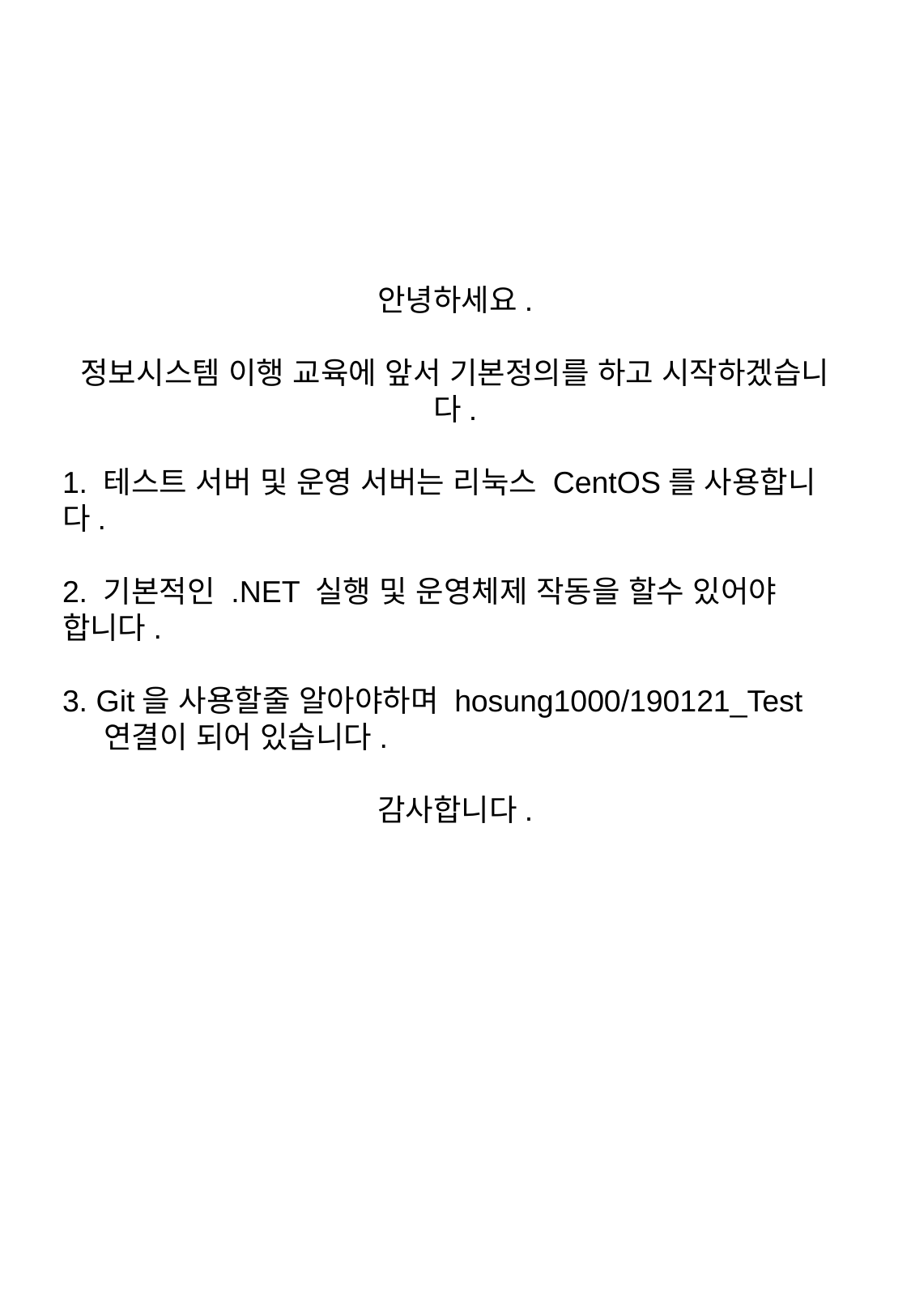

안녕하세요.

정보시스템 이행 교육에 앞서 기본정의를 하고 시작하겠습니다.

1. 테스트 서버 및 운영 서버는 리눅스 CentOS를 사용합니다.

2. 기본적인 .NET 실행 및 운영체제 작동을 할수 있어야 합니다.

3. Git을 사용할줄 알아야하며 hosung1000/190121_Test
    연결이 되어 있습니다.

감사합니다.